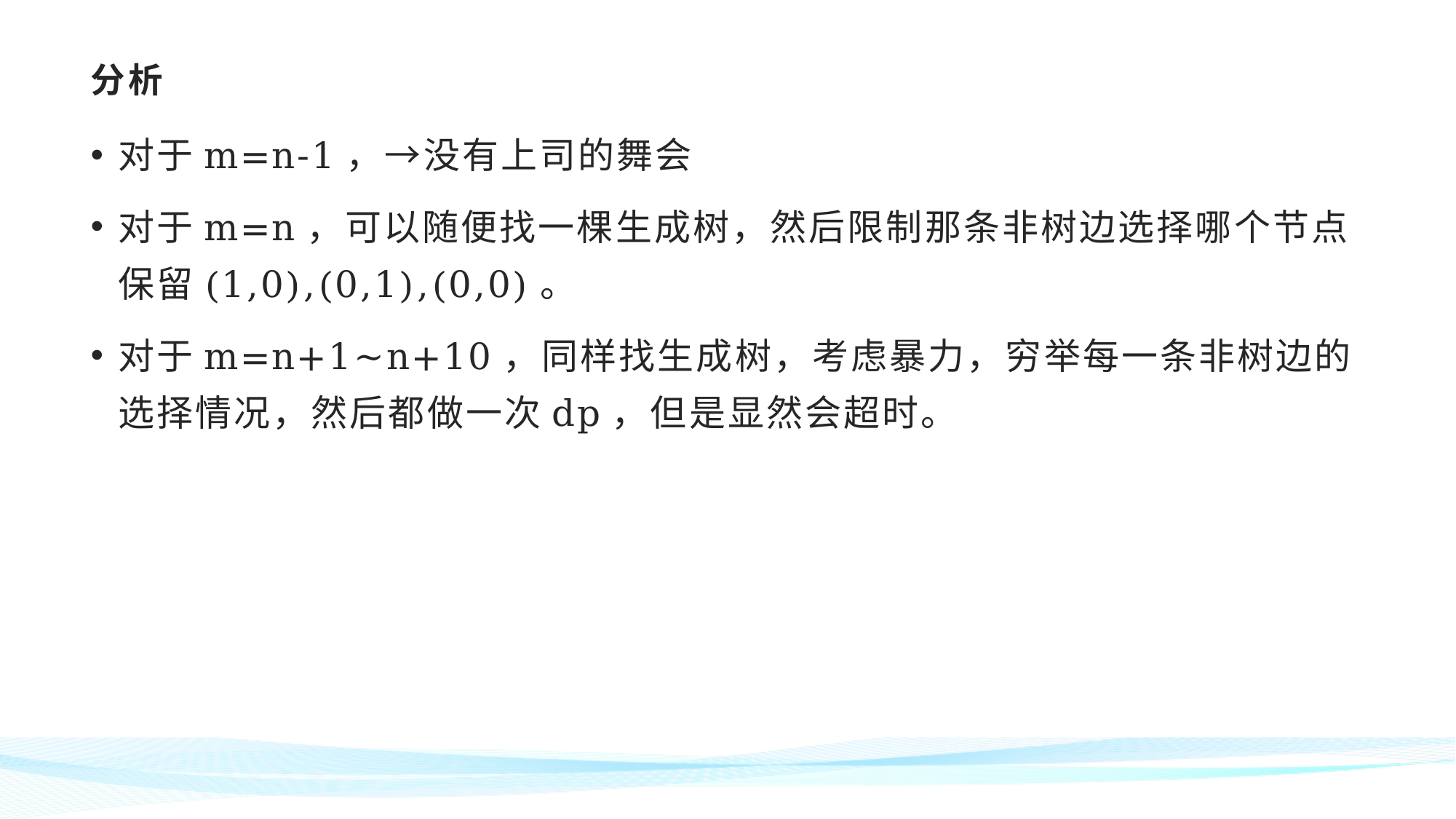

# 分析
对于m=n-1，→没有上司的舞会
对于m=n，可以随便找一棵生成树，然后限制那条非树边选择哪个节点保留(1,0),(0,1),(0,0)。
对于m=n+1~n+10，同样找生成树，考虑暴力，穷举每一条非树边的选择情况，然后都做一次dp，但是显然会超时。